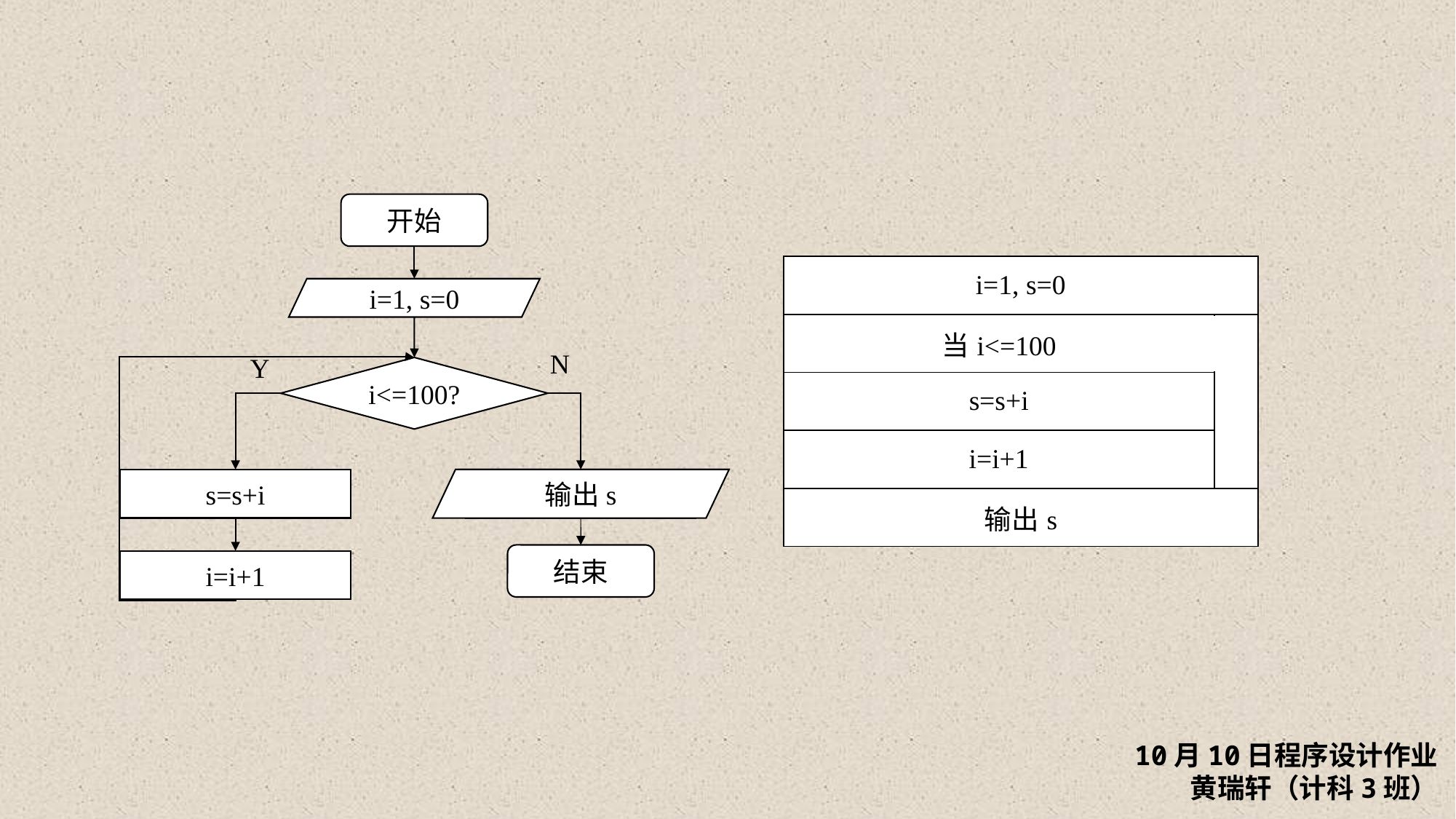

开始
| i=1, s=0 |  |
| --- | --- |
| 当i<=100 |  |
| s=s+i |  |
| i=i+1 |  |
| 输出s |  |
i=1, s=0

N
Y
i<=100?
输出s
s=s+i
输出s
结束
i=i+1
10月10日程序设计作业
黄瑞轩（计科3班）